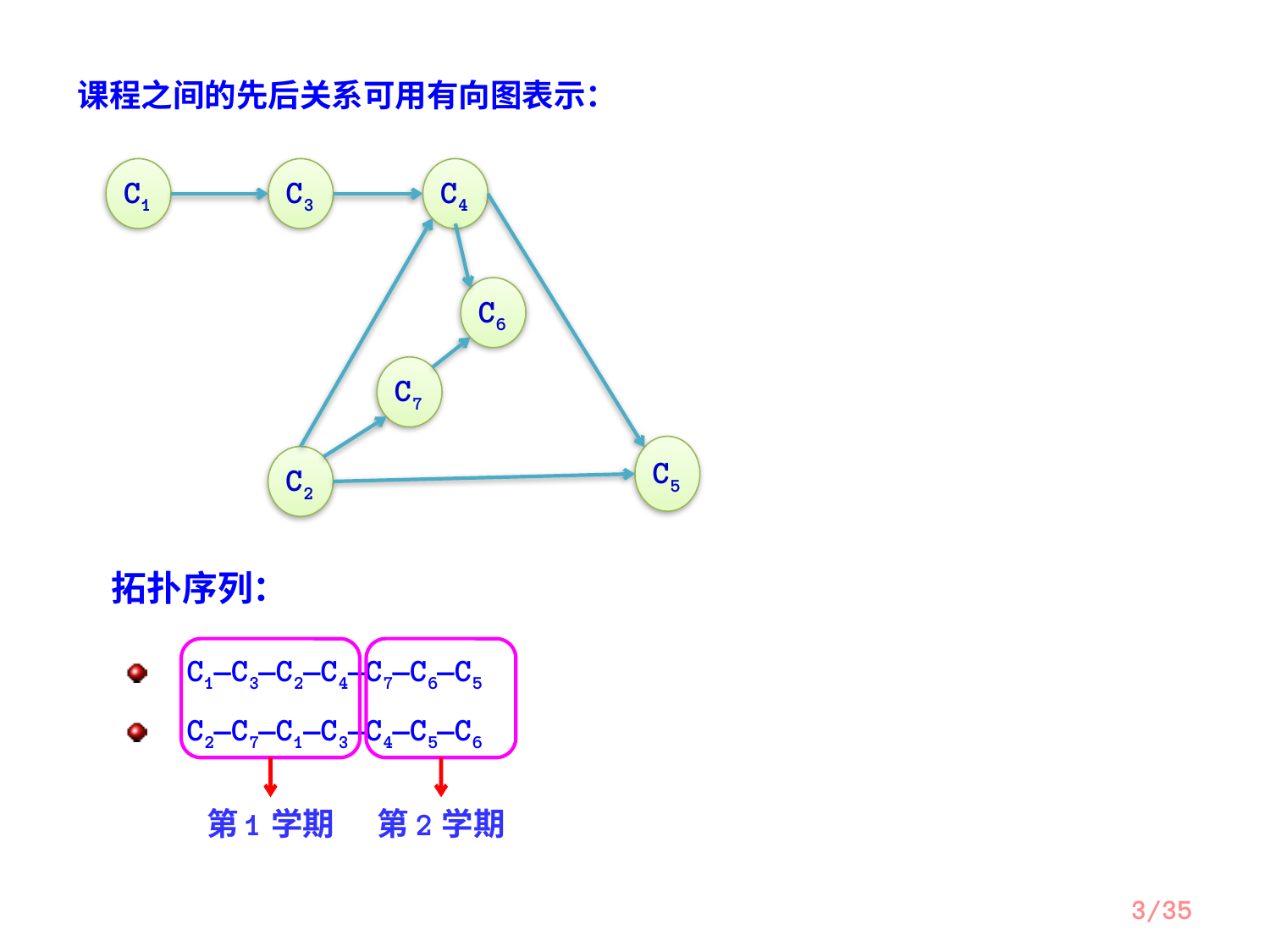

课程之间的先后关系可用有向图表示：
C1
C3
C4
C6
C7
C5
C2
拓扑序列：

第1学期
第2学期
C1—C3—C2—C4—C7—C6—C5
C2—C7—C1—C3—C4—C5—C6
3/35